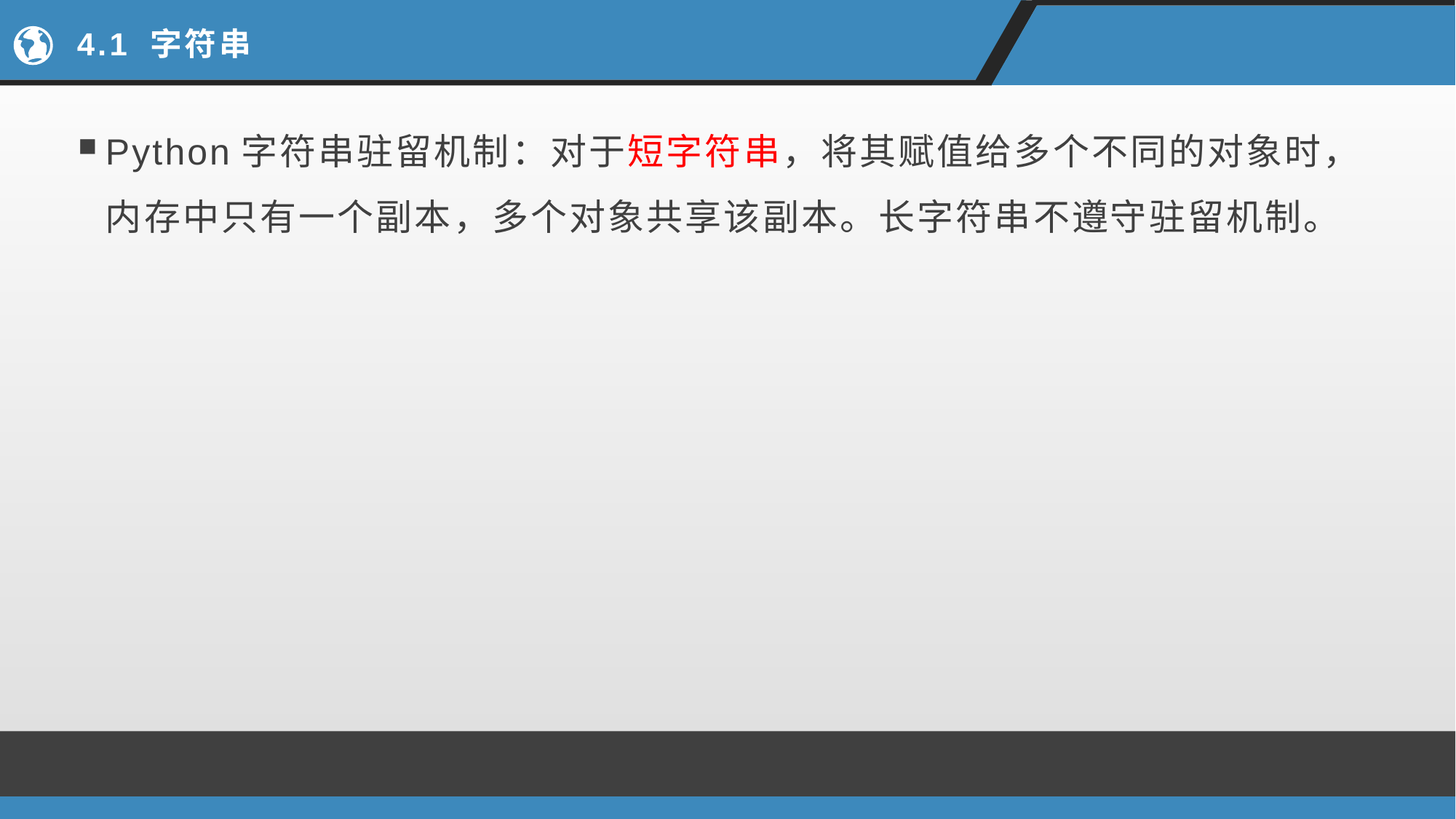

# 4.1 字符串

Python字符串驻留机制：对于短字符串，将其赋值给多个不同的对象时，内存中只有一个副本，多个对象共享该副本。长字符串不遵守驻留机制。
10